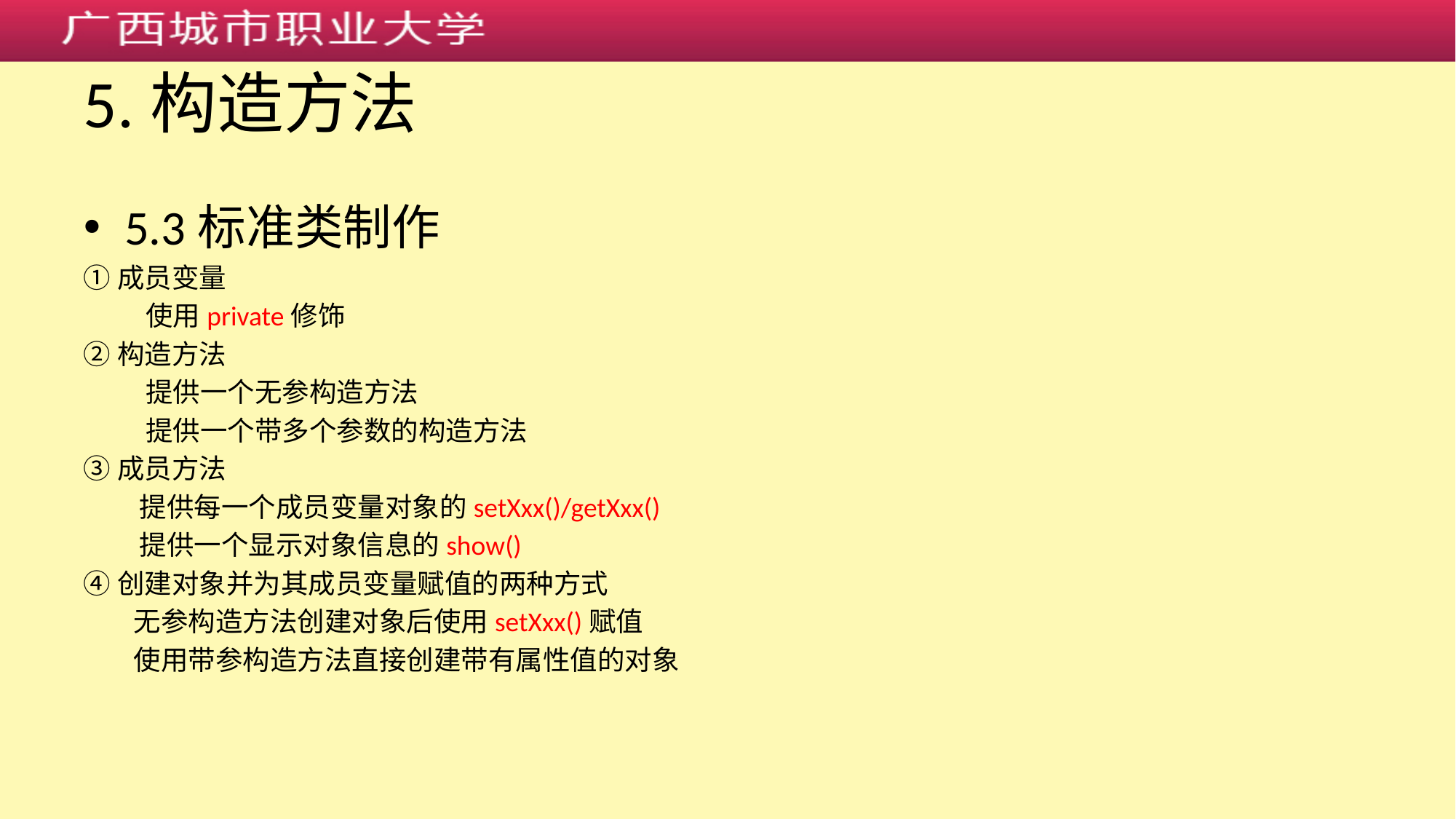

# 5.构造方法
5.3标准类制作
①成员变量
         使用private修饰
②构造方法
         提供一个无参构造方法
         提供一个带多个参数的构造方法
③成员方法
        提供每一个成员变量对象的setXxx()/getXxx()
        提供一个显示对象信息的show()
④创建对象并为其成员变量赋值的两种方式
       无参构造方法创建对象后使用setXxx()赋值
       使用带参构造方法直接创建带有属性值的对象